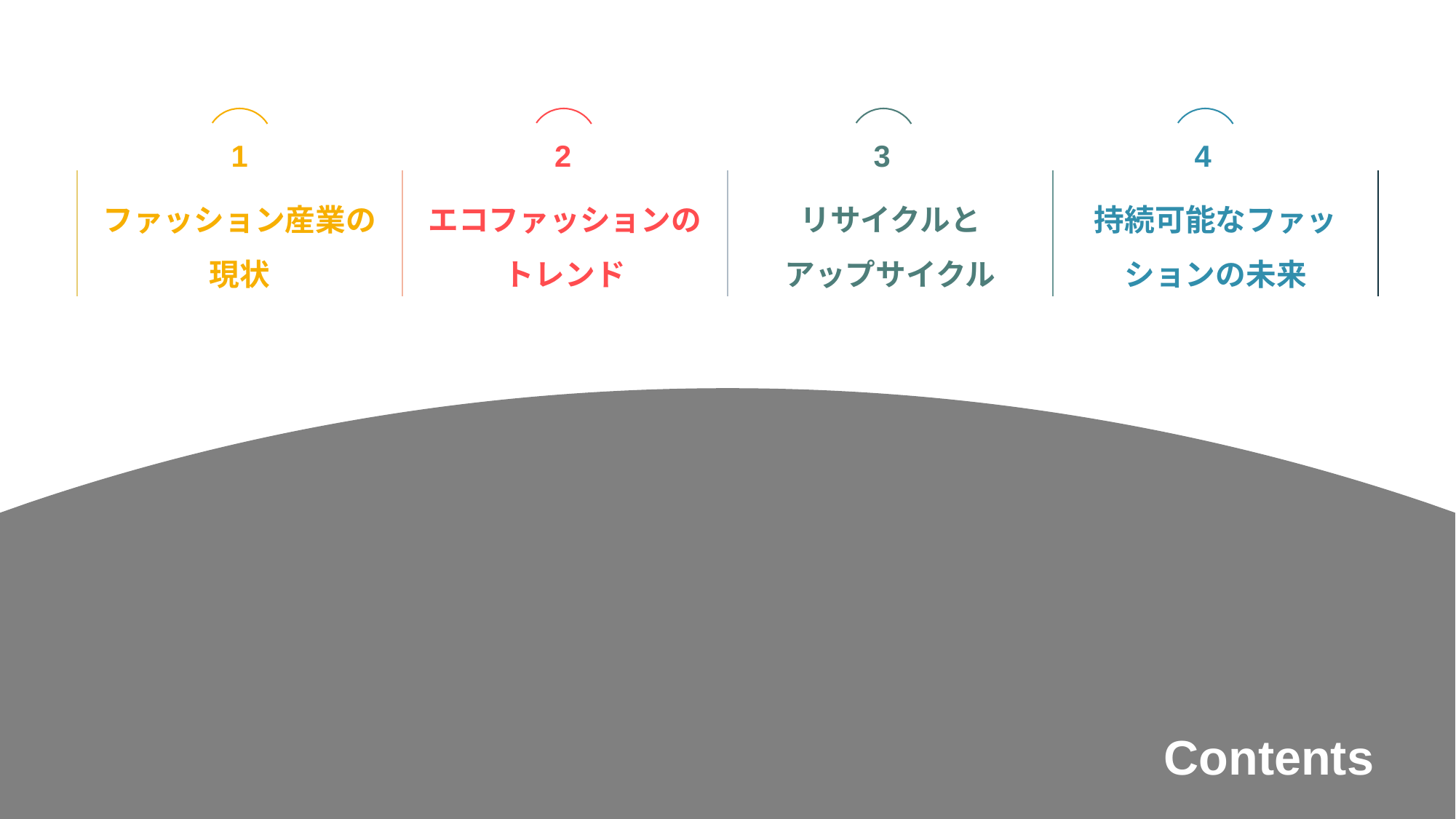

1
2
3
4
ファッション産業の現状
エコファッションの
トレンド
リサイクルと
アップサイクル
持続可能なファッションの未来

Contents